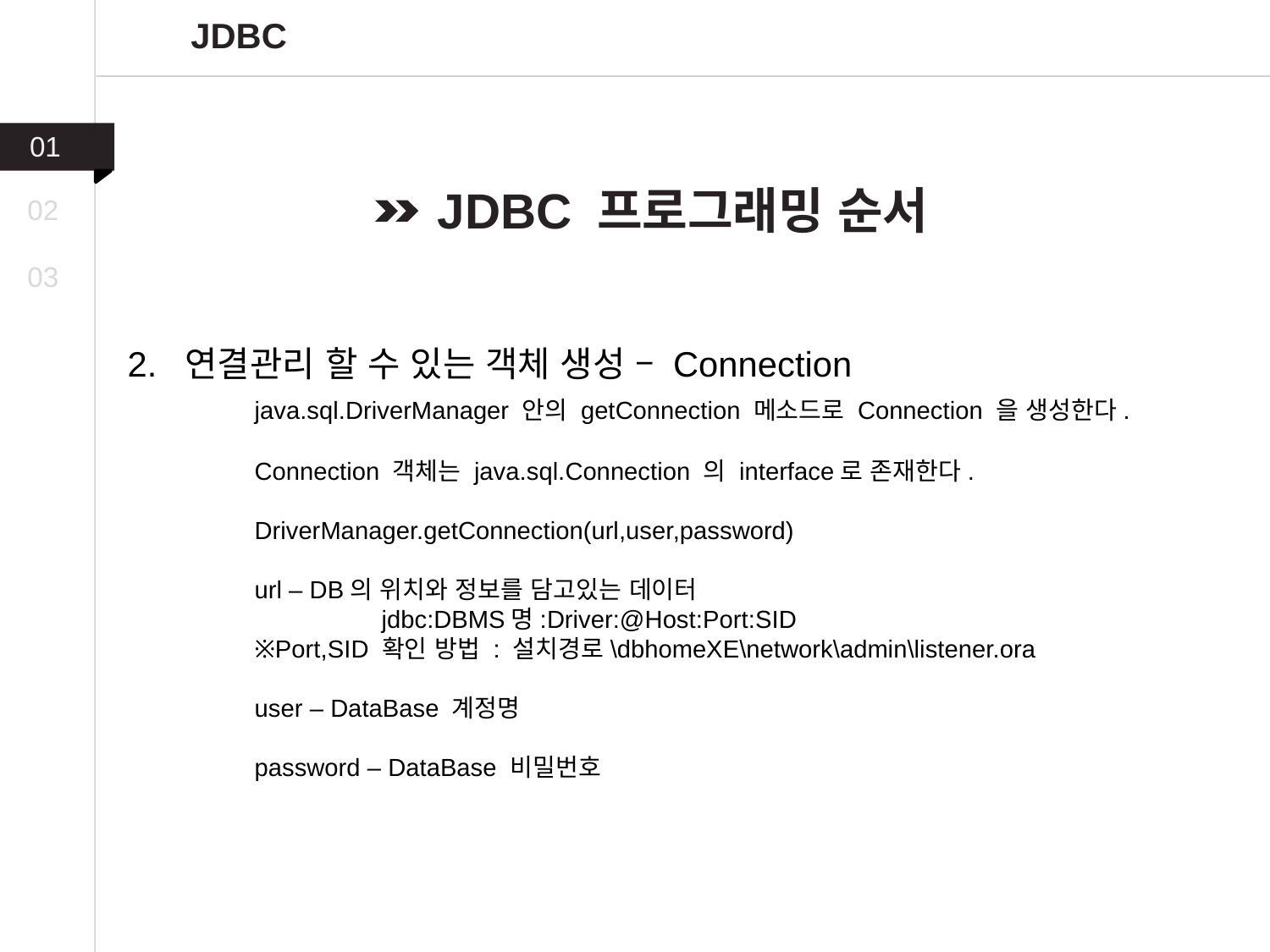

JDBC
01

  JDBC 프로그래밍 순서
02

03

2.  연결관리 할 수 있는 객체 생성 – Connection
	java.sql.DriverManager 안의 getConnection 메소드로 Connection 을 생성한다.

	Connection 객체는 java.sql.Connection 의 interface로 존재한다.

	DriverManager.getConnection(url,user,password)

	url – DB의 위치와 정보를 담고있는 데이터
		jdbc:DBMS명:Driver:@Host:Port:SID
	※Port,SID 확인 방법 : 설치경로\dbhomeXE\network\admin\listener.ora

	user – DataBase 계정명

	password – DataBase 비밀번호